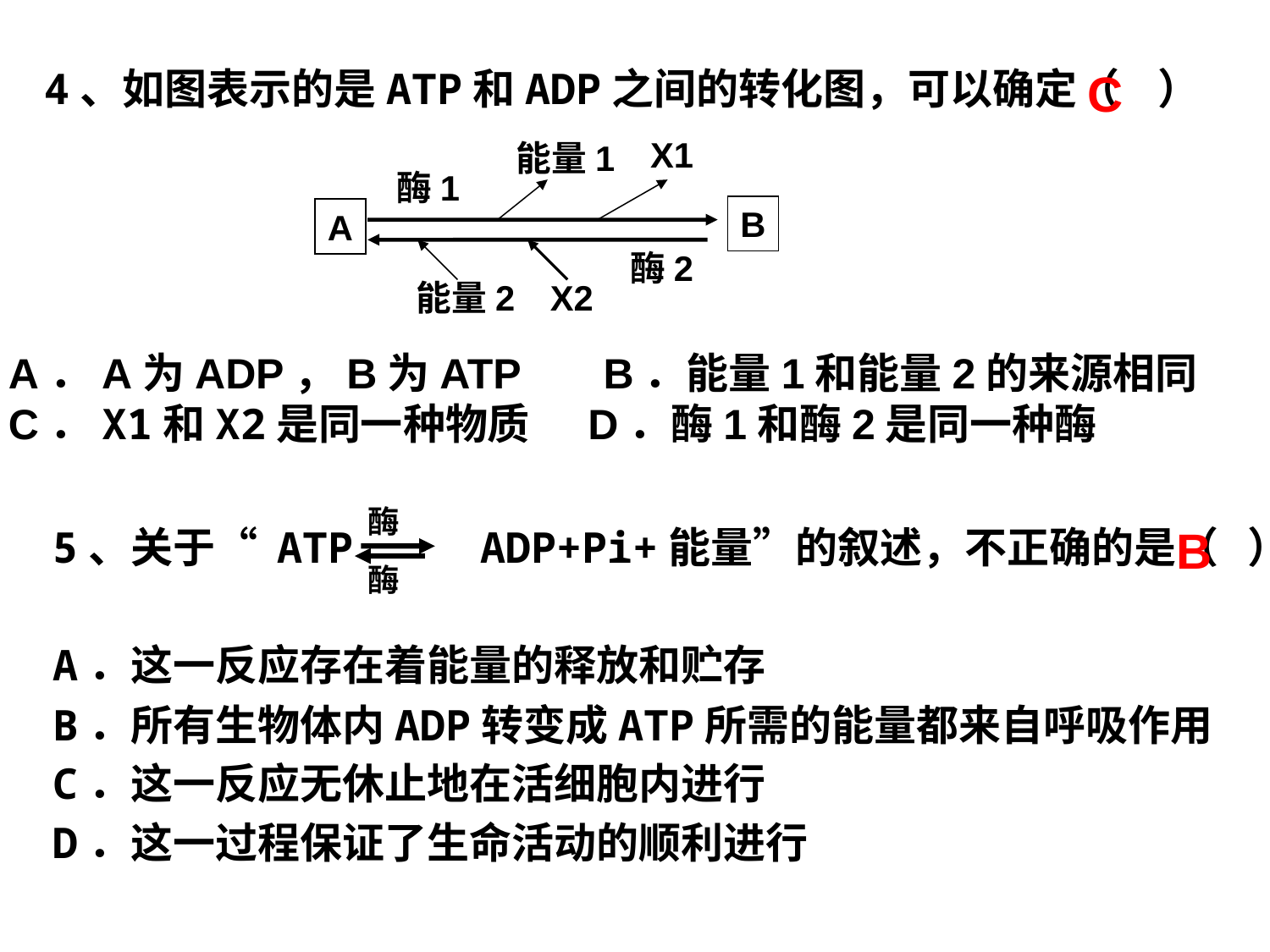

4、如图表示的是ATP和ADP之间的转化图，可以确定（    ）
X1
能量1
酶1

B
A

酶2
能量2
X2
A．A为ADP，B为ATP       B．能量1和能量2的来源相同
C．X1和X2是同一种物质     D．酶1和酶2是同一种酶
C
酶

酶
5、关于“ ATP     ADP+Pi+能量”的叙述，不正确的是（   ）

A．这一反应存在着能量的释放和贮存
B．所有生物体内ADP转变成ATP所需的能量都来自呼吸作用
C．这一反应无休止地在活细胞内进行
D．这一过程保证了生命活动的顺利进行
B